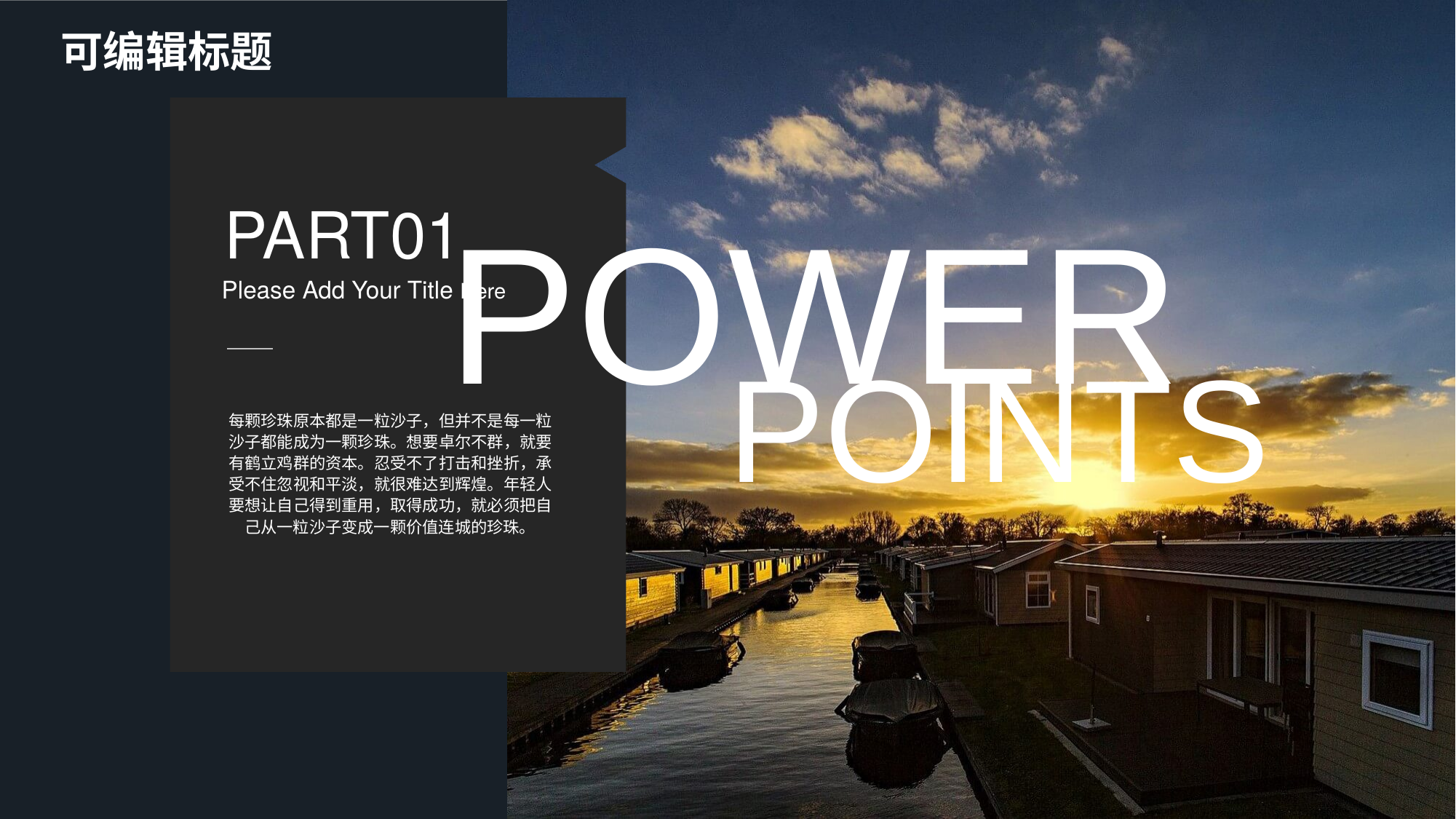

可编辑标题

PART01
Please Add Your Title Here

每颗珍珠原本都是一粒沙子，但并不是每一粒沙子都能成为一颗珍珠。想要卓尔不群，就要有鹤立鸡群的资本。忍受不了打击和挫折，承受不住忽视和平淡，就很难达到辉煌。年轻人要想让自己得到重用，取得成功，就必须把自己从一粒沙子变成一颗价值连城的珍珠。
POWER
POINTS